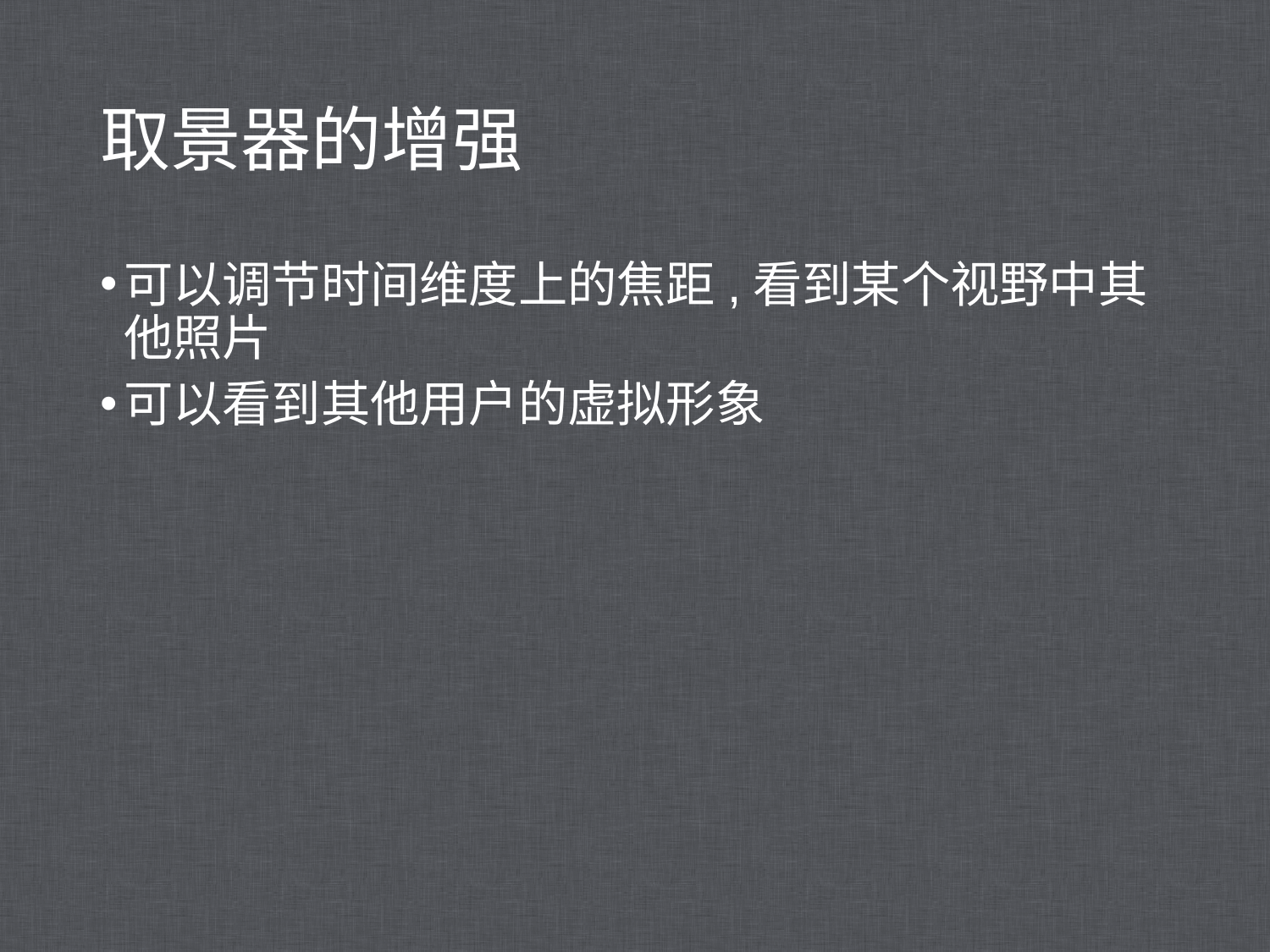

# 取景器的增强
可以调节时间维度上的焦距,看到某个视野中其他照片
可以看到其他用户的虚拟形象